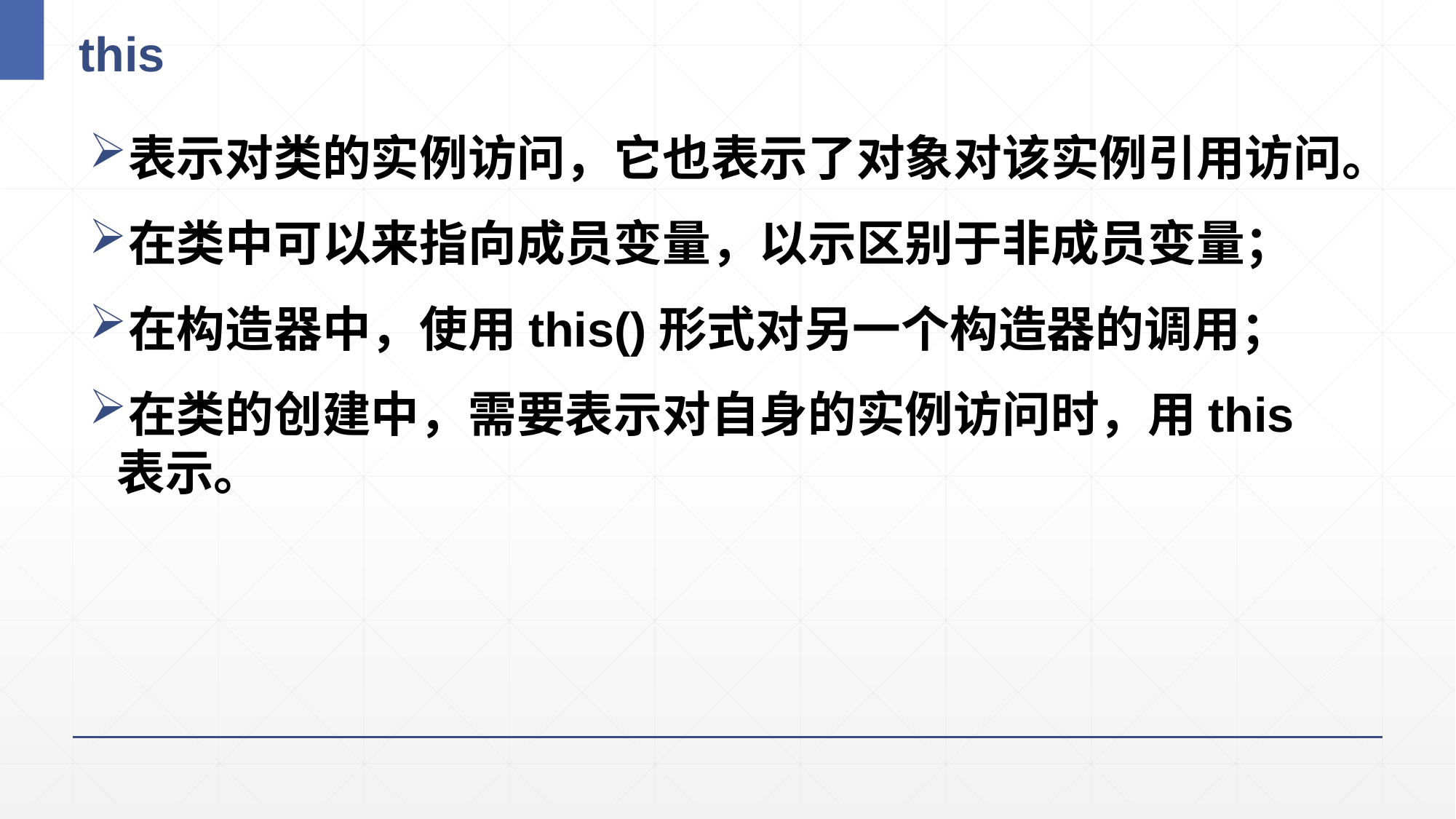

# this
表示对类的实例访问，它也表示了对象对该实例引用访问。
在类中可以来指向成员变量，以示区别于非成员变量；
在构造器中，使用this()形式对另一个构造器的调用；
在类的创建中，需要表示对自身的实例访问时，用this表示。